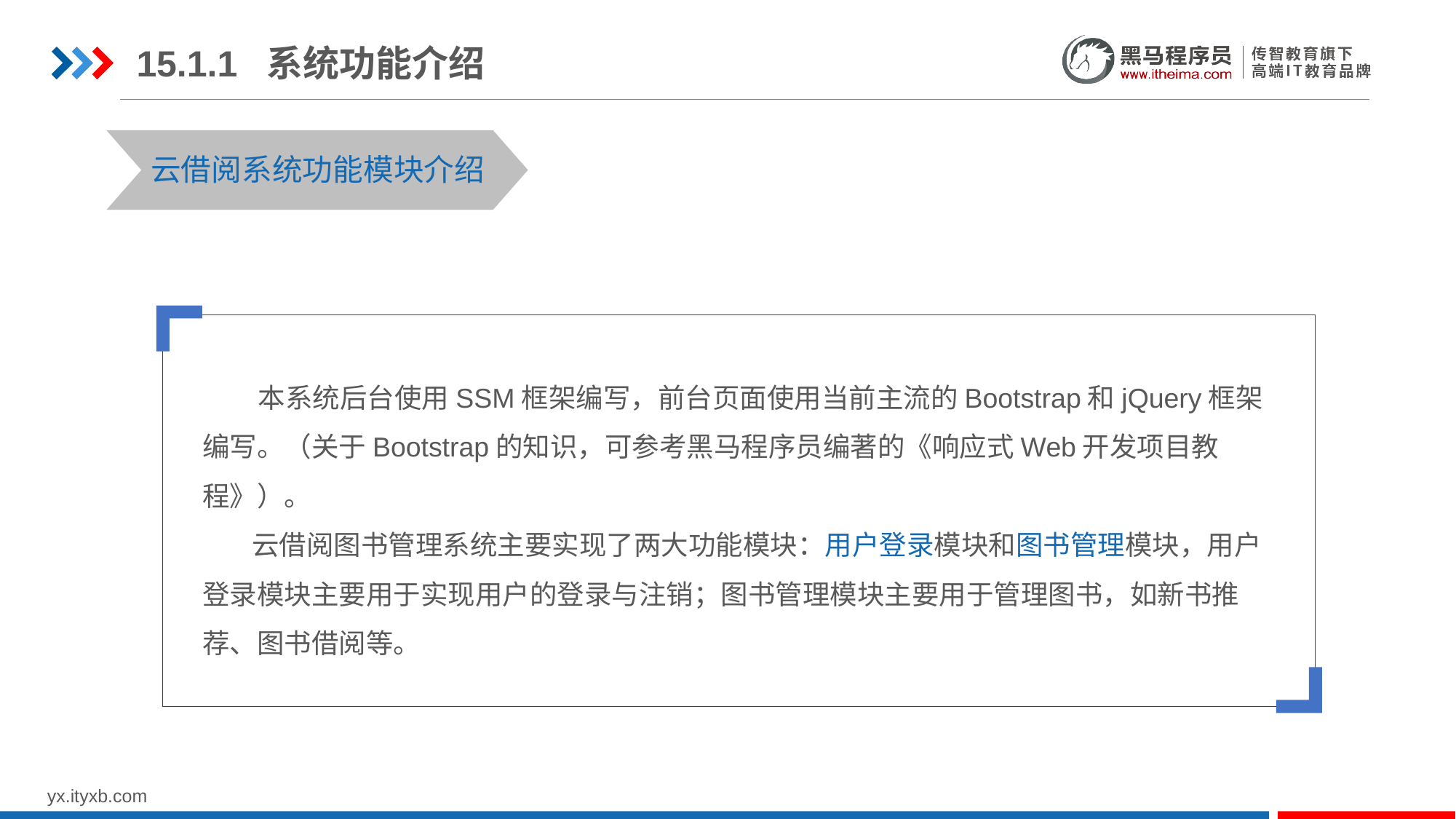

15.1.1  系统功能介绍

云借阅系统功能模块介绍

        本系统后台使用SSM框架编写，前台页面使用当前主流的Bootstrap和jQuery框架编写。（关于Bootstrap的知识，可参考黑马程序员编著的《响应式Web开发项目教程》）。
       云借阅图书管理系统主要实现了两大功能模块：用户登录模块和图书管理模块，用户登录模块主要用于实现用户的登录与注销；图书管理模块主要用于管理图书，如新书推荐、图书借阅等。